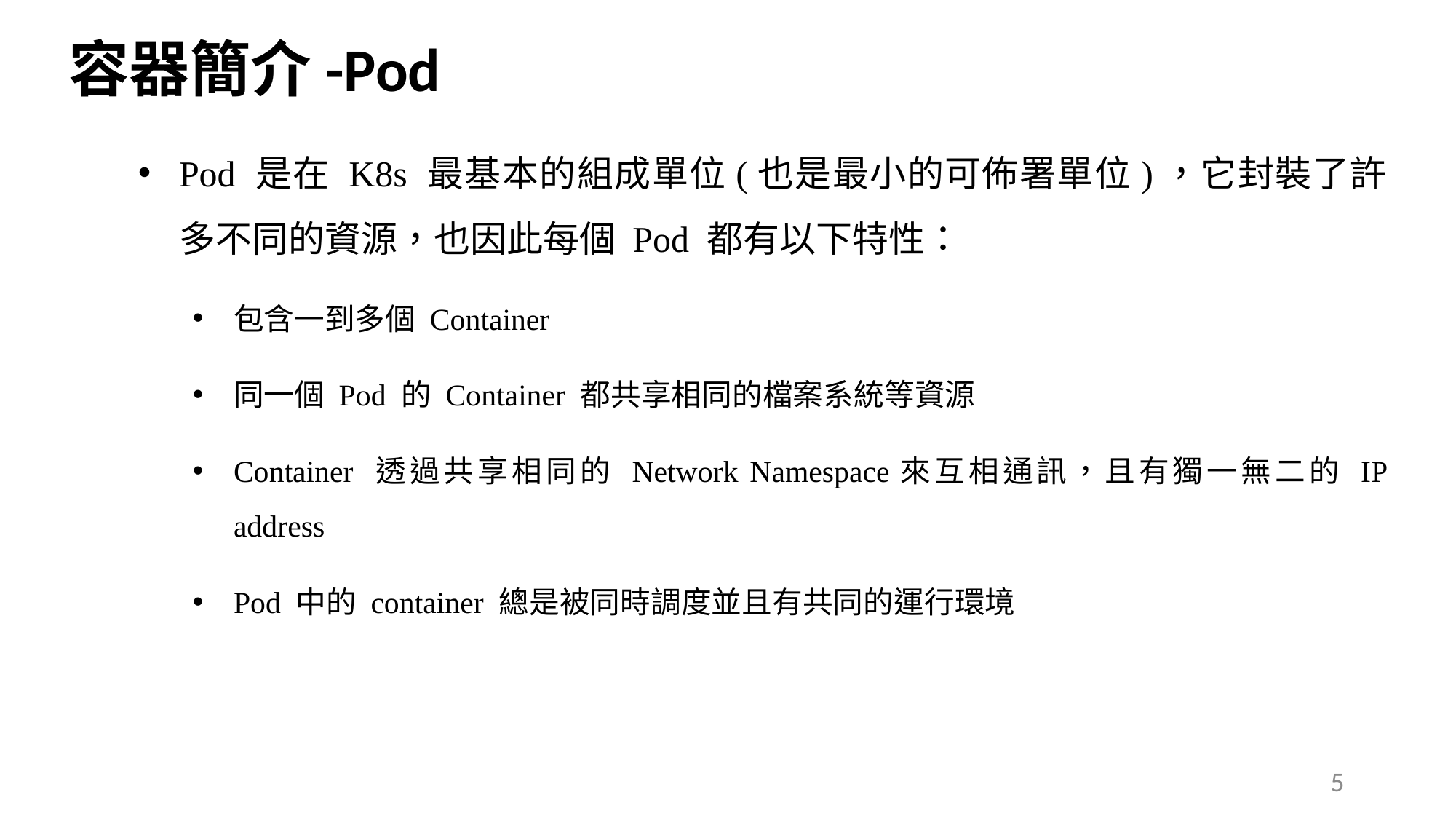

# 容器簡介-Pod
Pod 是在 K8s 最基本的組成單位(也是最小的可佈署單位)，它封裝了許多不同的資源，也因此每個 Pod 都有以下特性：

包含一到多個 Container

同一個 Pod 的 Container 都共享相同的檔案系統等資源

Container 透過共享相同的 Network Namespace來互相通訊，且有獨一無二的 IP address

Pod 中的 container 總是被同時調度並且有共同的運行環境
5